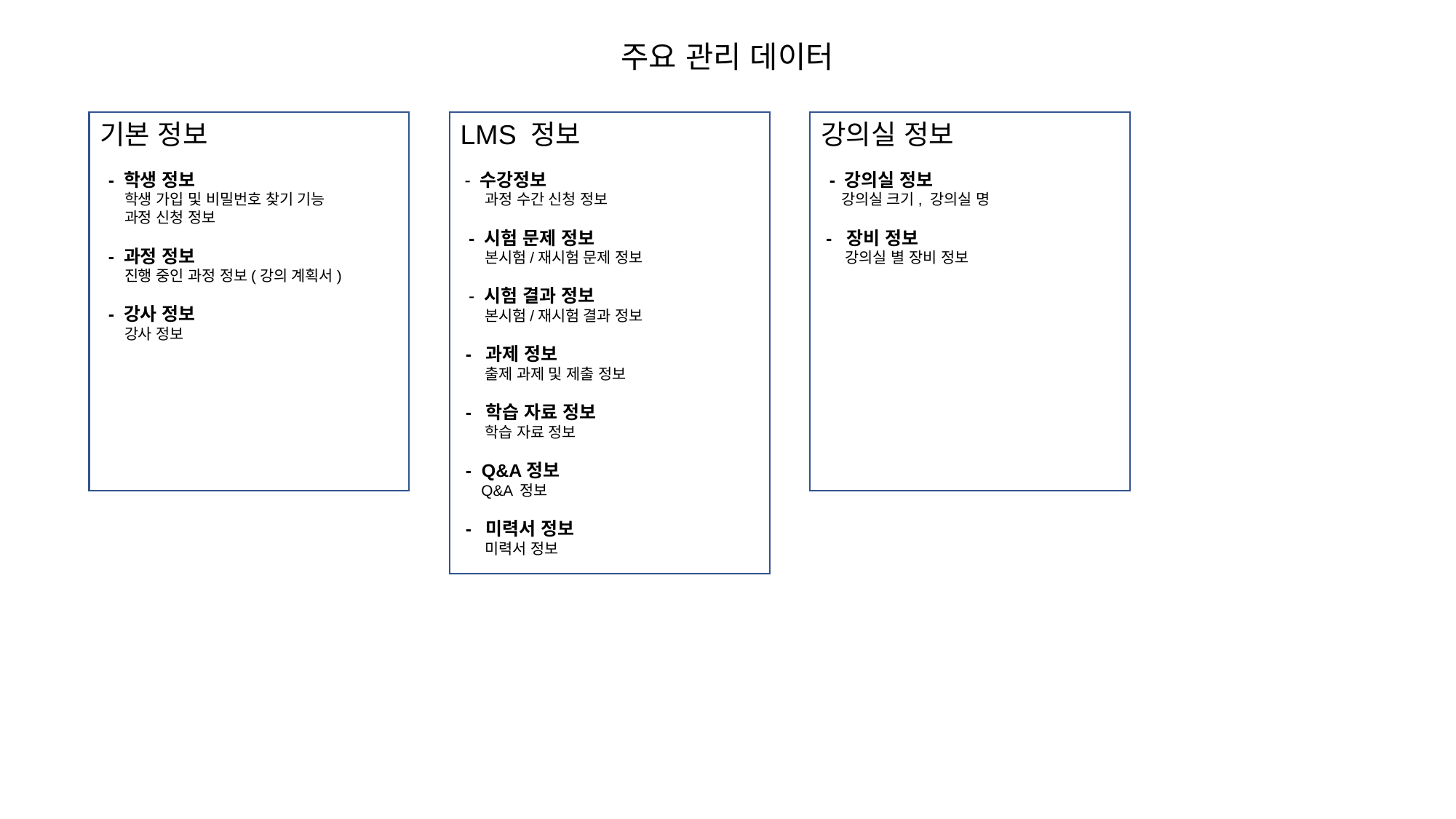

주요 관리 데이터
LMS 정보

 - 수강정보
     과정 수간 신청 정보

  - 시험 문제 정보
     본시험/재시험 문제 정보

  - 시험 결과 정보
     본시험/재시험 결과 정보

 -  과제 정보
     출제 과제 및 제출 정보

 -  학습 자료 정보
     학습 자료 정보

 -  Q&A정보
     Q&A 정보

 -  미력서 정보
     미력서 정보

기본 정보

  - 학생 정보
     학생 가입 및 비밀번호 찾기 기능
     과정 신청 정보

  - 과정 정보
     진행 중인 과정 정보(강의 계획서)

  - 강사 정보
     강사 정보
강의실 정보

  - 강의실 정보
    강의실 크기, 강의실 명

 -  장비 정보
     강의실 별 장비 정보